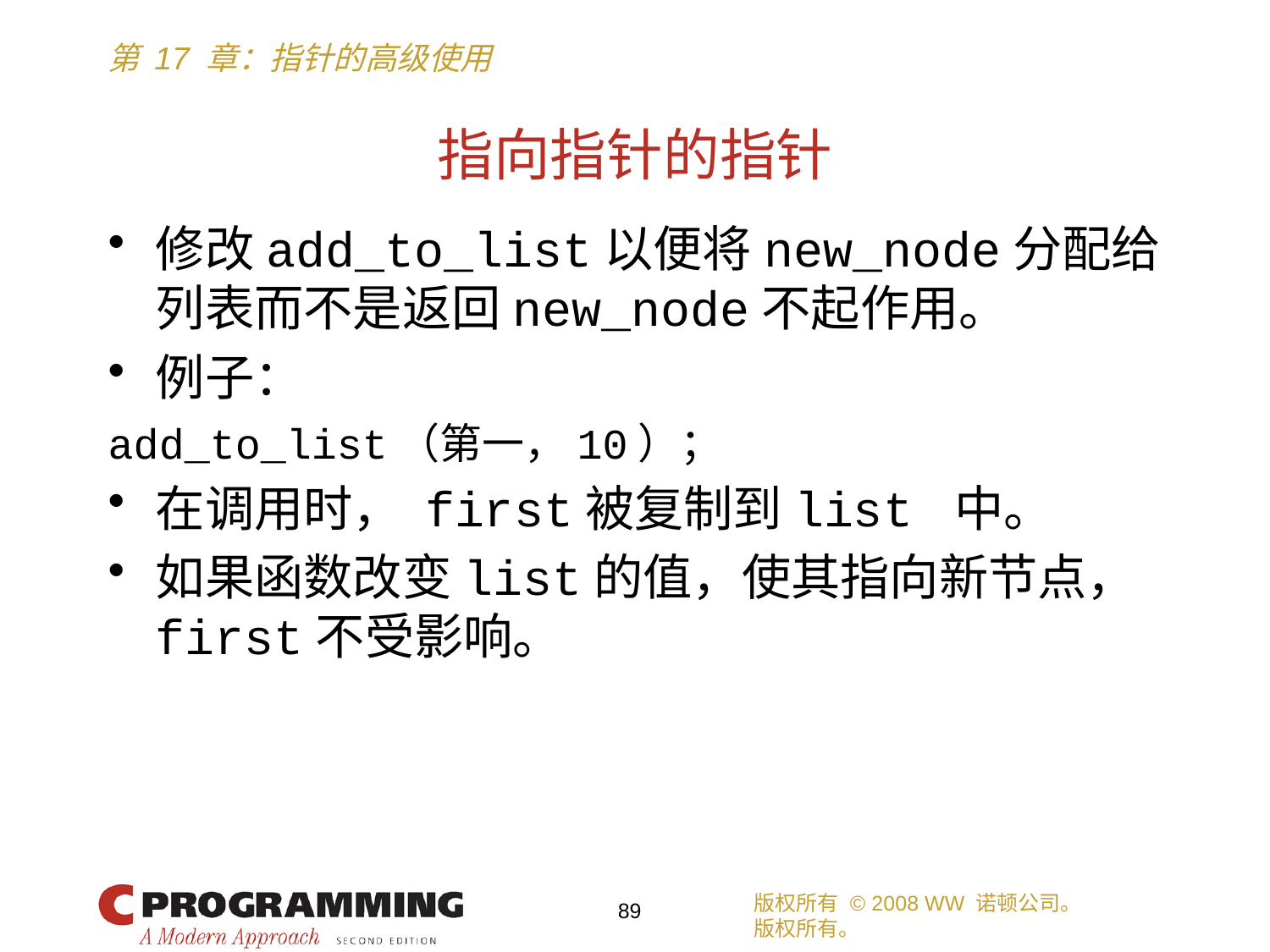

# 指向指针的指针
修改add_to_list以便将new_node分配给列表而不是返回new_node不起作用。
例子：
add_to_list（第一，10）；
在调用时， first被复制到list 中。
如果函数改变list的值，使其指向新节点， first不受影响。
版权所有 © 2008 WW 诺顿公司。
版权所有。
89